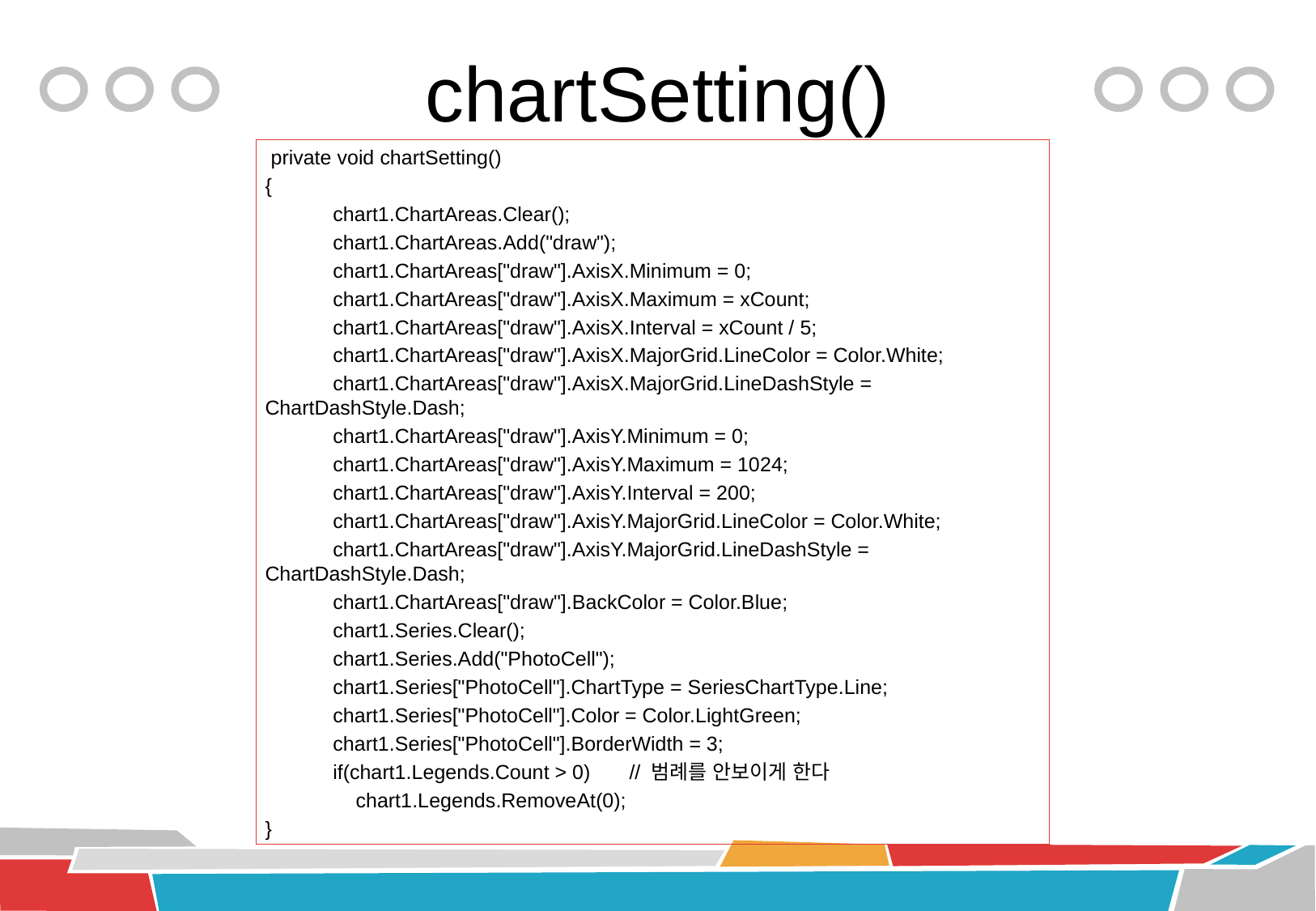

# chartSetting()
 private void chartSetting()
{
            chart1.ChartAreas.Clear();
            chart1.ChartAreas.Add("draw");
            chart1.ChartAreas["draw"].AxisX.Minimum = 0;
            chart1.ChartAreas["draw"].AxisX.Maximum = xCount;
            chart1.ChartAreas["draw"].AxisX.Interval = xCount / 5;
            chart1.ChartAreas["draw"].AxisX.MajorGrid.LineColor = Color.White;
            chart1.ChartAreas["draw"].AxisX.MajorGrid.LineDashStyle = ChartDashStyle.Dash;
            chart1.ChartAreas["draw"].AxisY.Minimum = 0;
            chart1.ChartAreas["draw"].AxisY.Maximum = 1024;
            chart1.ChartAreas["draw"].AxisY.Interval = 200;
            chart1.ChartAreas["draw"].AxisY.MajorGrid.LineColor = Color.White;
            chart1.ChartAreas["draw"].AxisY.MajorGrid.LineDashStyle = ChartDashStyle.Dash;
            chart1.ChartAreas["draw"].BackColor = Color.Blue;
            chart1.Series.Clear();
            chart1.Series.Add("PhotoCell");
            chart1.Series["PhotoCell"].ChartType = SeriesChartType.Line;
            chart1.Series["PhotoCell"].Color = Color.LightGreen;
            chart1.Series["PhotoCell"].BorderWidth = 3;
            if(chart1.Legends.Count > 0)	// 범례를 안보이게 한다
                chart1.Legends.RemoveAt(0);
}